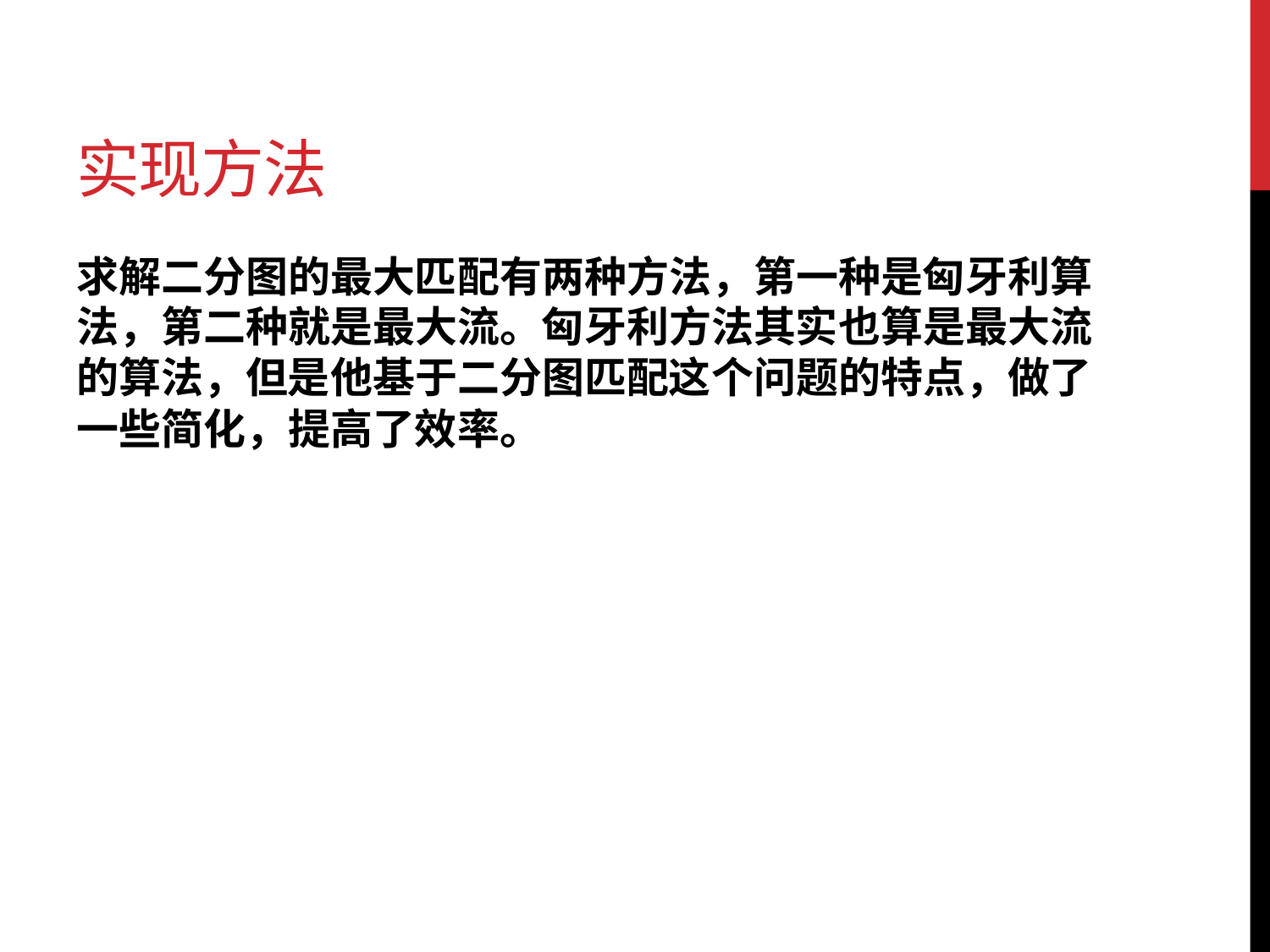

# 实现方法
求解二分图的最大匹配有两种方法，第一种是匈牙利算法，第二种就是最大流。匈牙利方法其实也算是最大流的算法，但是他基于二分图匹配这个问题的特点，做了一些简化，提高了效率。